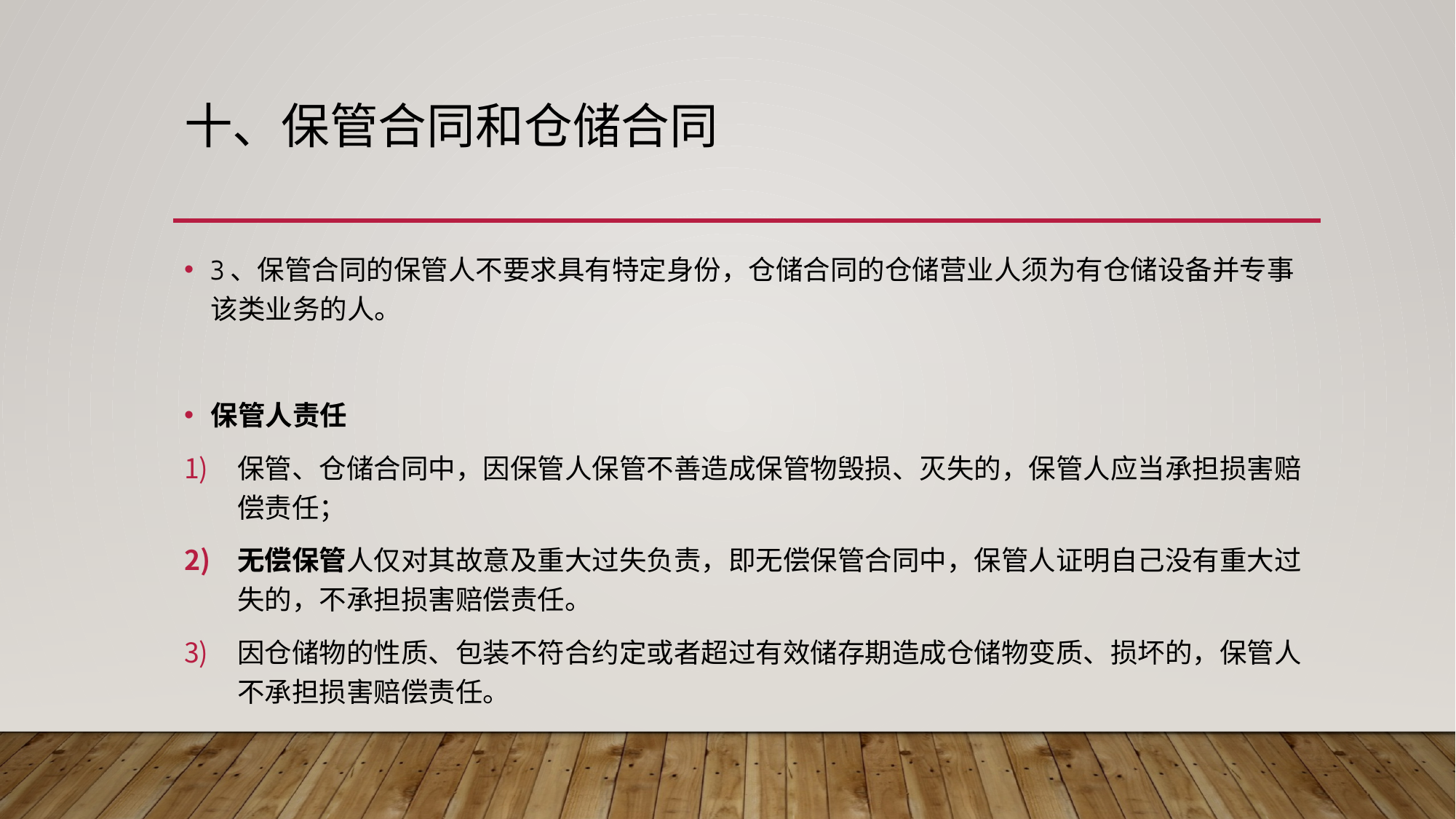

# 十、保管合同和仓储合同
3、保管合同的保管人不要求具有特定身份，仓储合同的仓储营业人须为有仓储设备并专事该类业务的人。

保管人责任
保管、仓储合同中，因保管人保管不善造成保管物毁损、灭失的，保管人应当承担损害赔偿责任；
无偿保管人仅对其故意及重大过失负责，即无偿保管合同中，保管人证明自己没有重大过失的，不承担损害赔偿责任。
因仓储物的性质、包装不符合约定或者超过有效储存期造成仓储物变质、损坏的，保管人不承担损害赔偿责任。